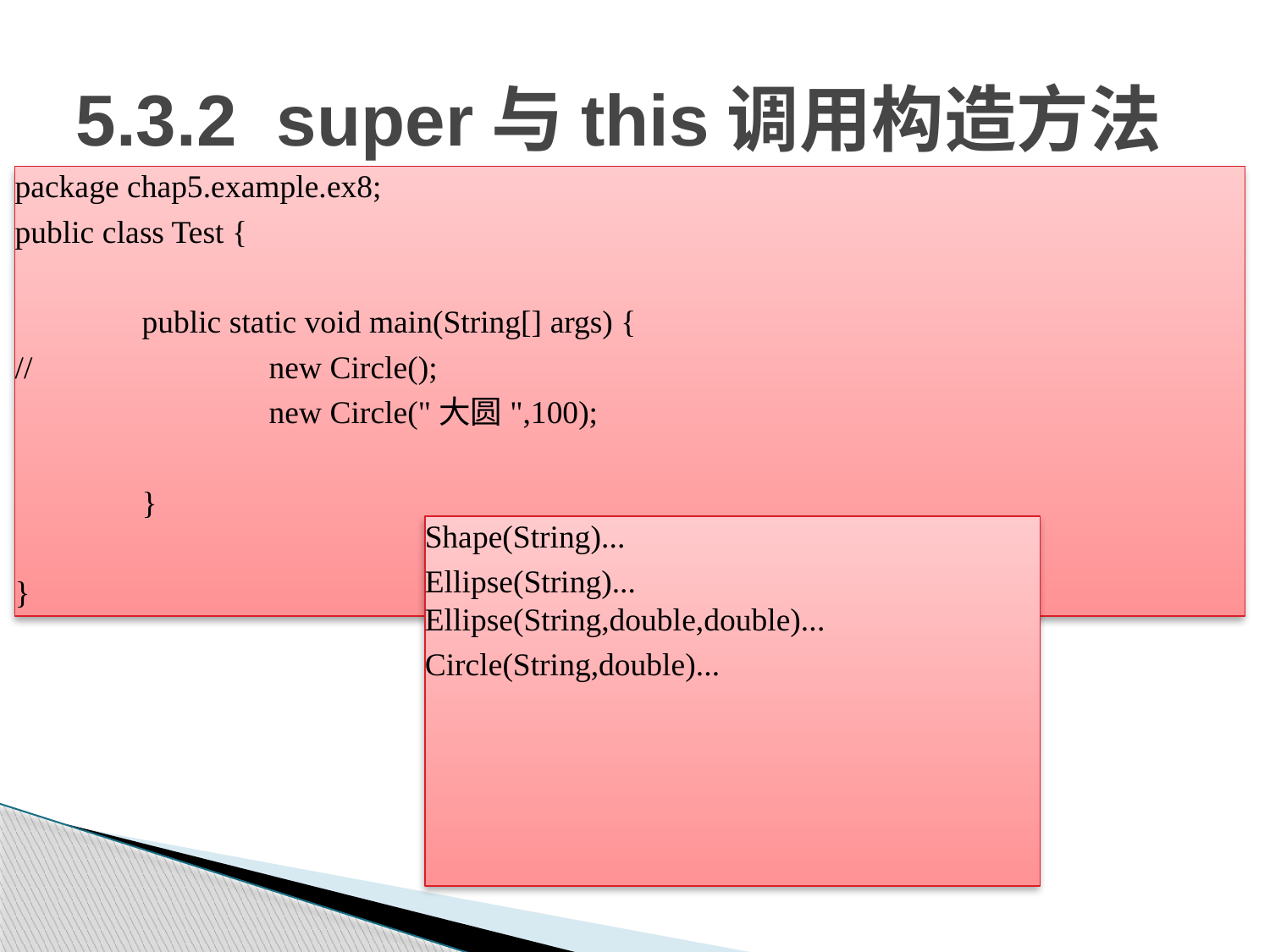

# 5.3.2  super与this调用构造方法
package chap5.example.ex8;
public class Test {

	public static void main(String[] args) {
//		new Circle();
		new Circle("大圆",100);

	}

}
Shape(String)...
Ellipse(String)...
Ellipse(String,double,double)...
Circle(String,double)...